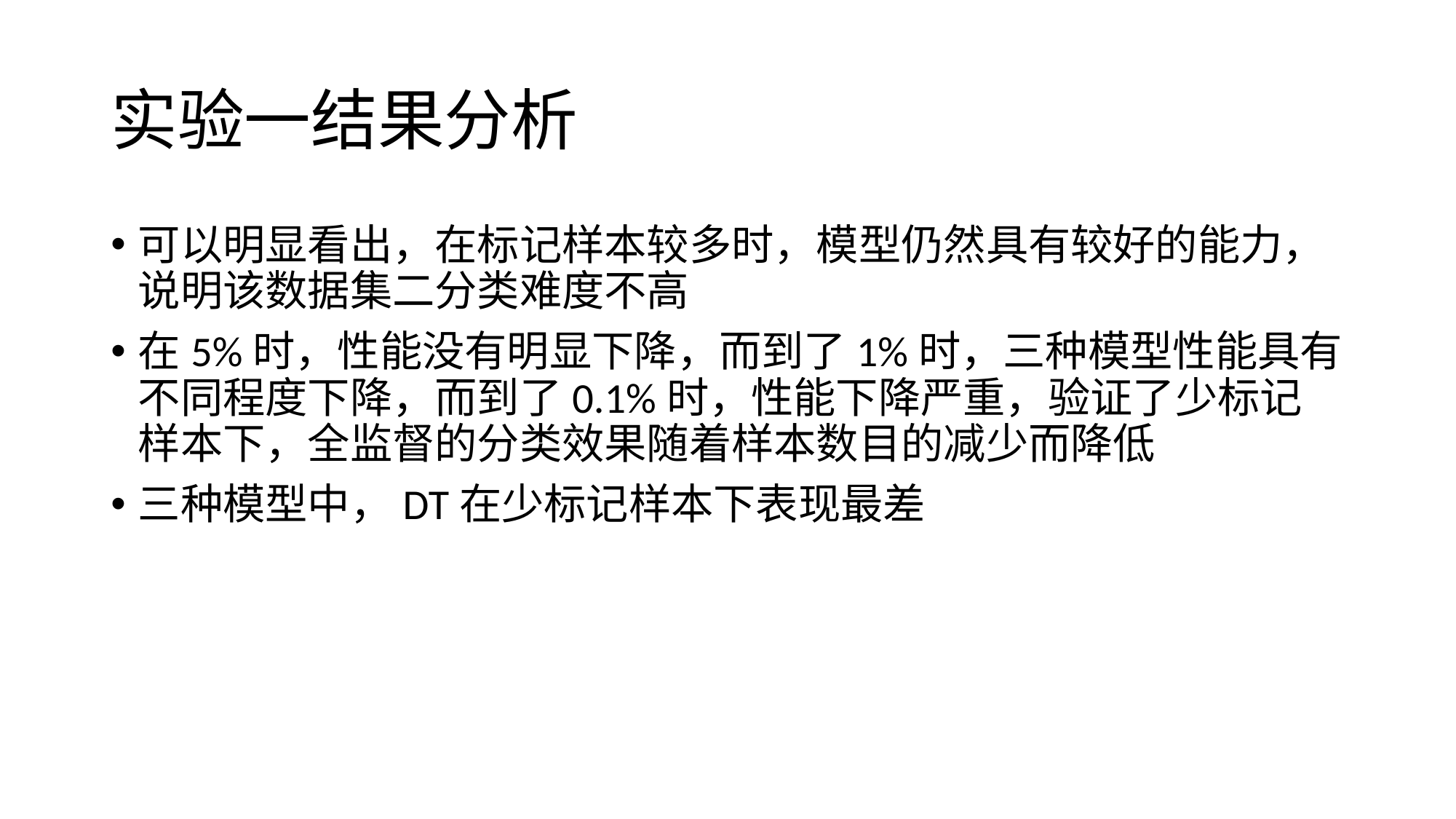

# 实验一结果分析
可以明显看出，在标记样本较多时，模型仍然具有较好的能力，说明该数据集二分类难度不高
在5%时，性能没有明显下降，而到了1%时，三种模型性能具有不同程度下降，而到了0.1%时，性能下降严重，验证了少标记样本下，全监督的分类效果随着样本数目的减少而降低
三种模型中，DT在少标记样本下表现最差